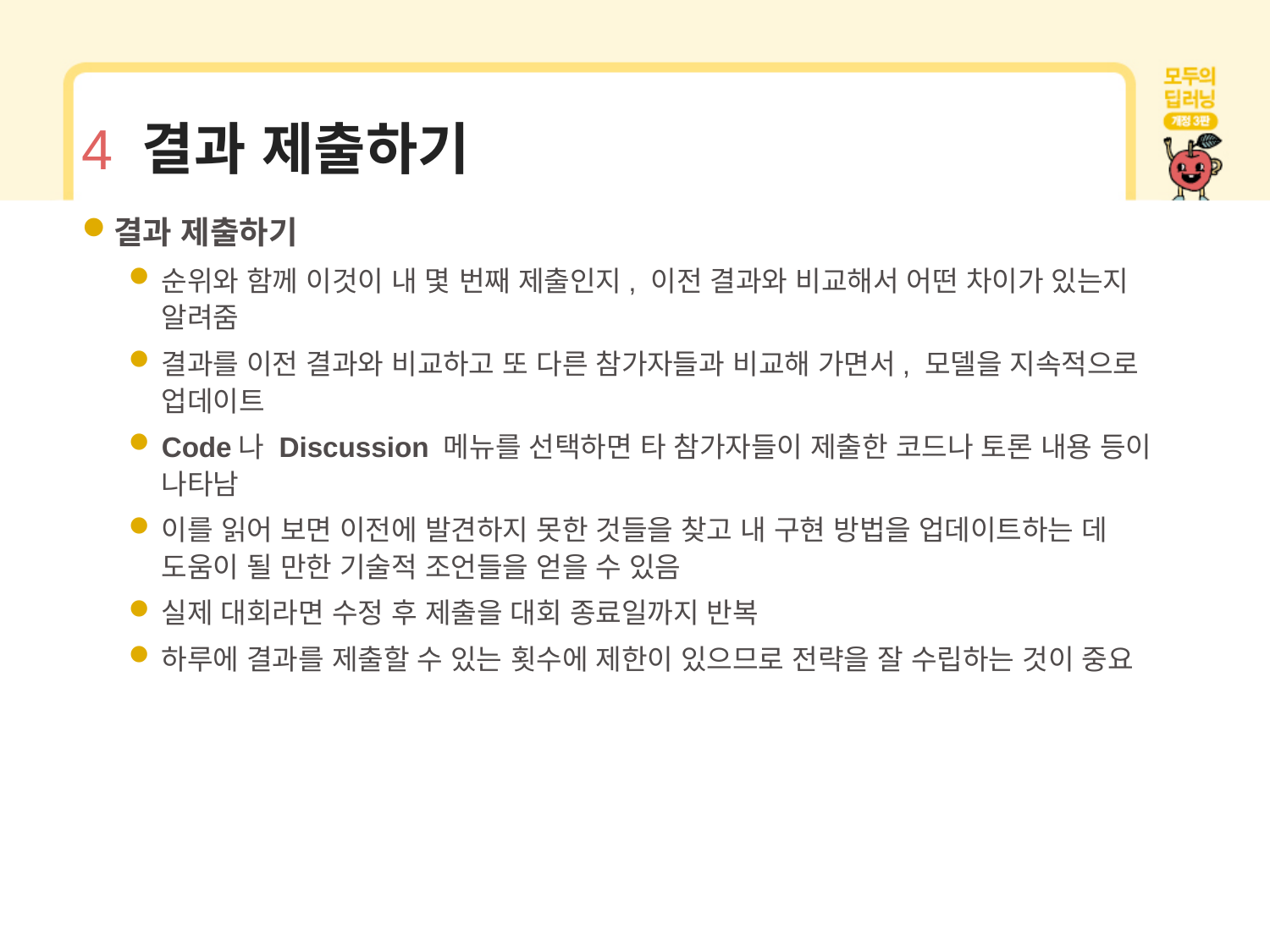

# 4 결과 제출하기
결과 제출하기
순위와 함께 이것이 내 몇 번째 제출인지, 이전 결과와 비교해서 어떤 차이가 있는지 알려줌
결과를 이전 결과와 비교하고 또 다른 참가자들과 비교해 가면서, 모델을 지속적으로 업데이트
Code나 Discussion 메뉴를 선택하면 타 참가자들이 제출한 코드나 토론 내용 등이 나타남
이를 읽어 보면 이전에 발견하지 못한 것들을 찾고 내 구현 방법을 업데이트하는 데 도움이 될 만한 기술적 조언들을 얻을 수 있음
실제 대회라면 수정 후 제출을 대회 종료일까지 반복
하루에 결과를 제출할 수 있는 횟수에 제한이 있으므로 전략을 잘 수립하는 것이 중요